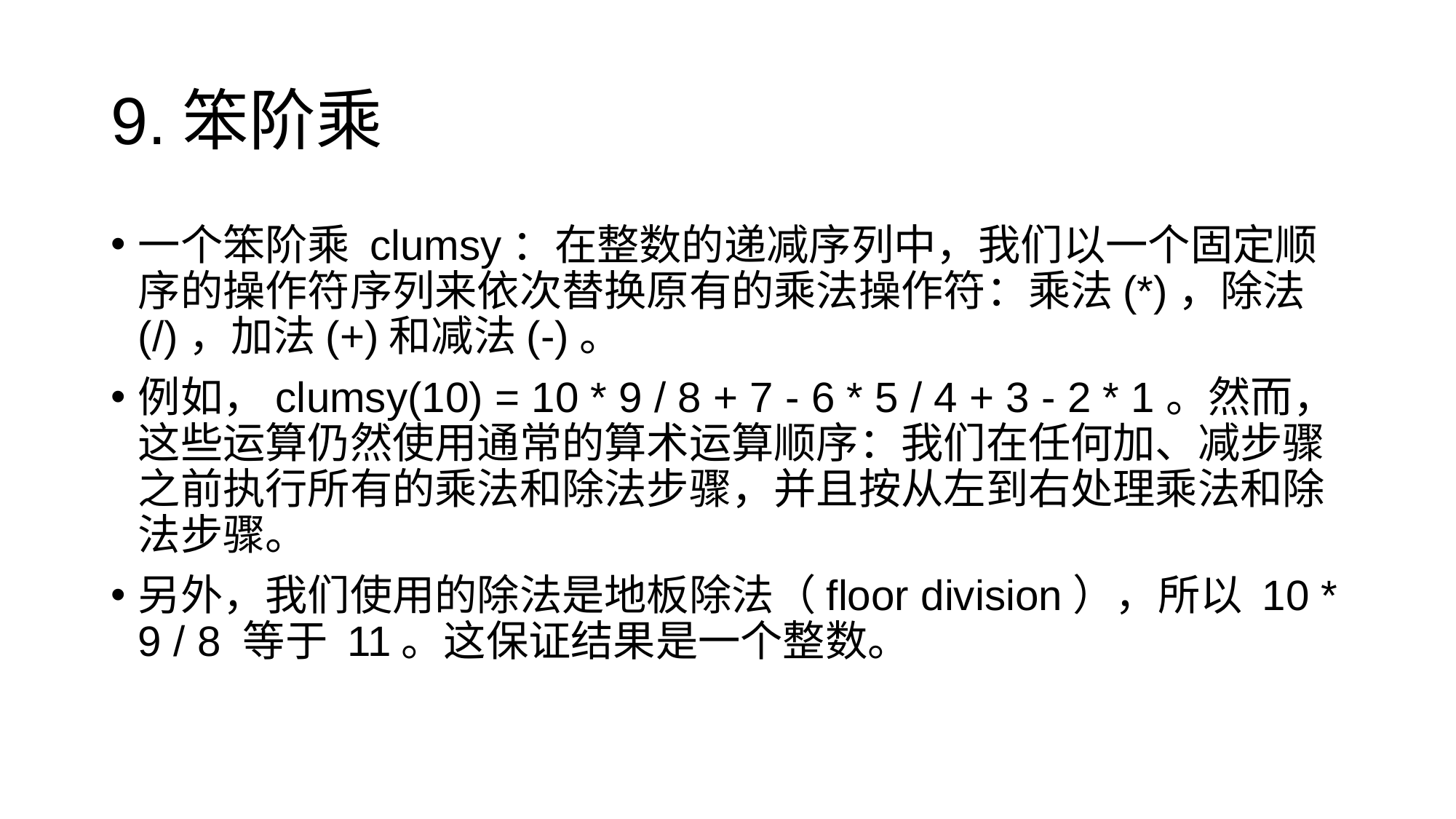

# 9.笨阶乘
一个笨阶乘 clumsy：在整数的递减序列中，我们以一个固定顺序的操作符序列来依次替换原有的乘法操作符：乘法(*)，除法(/)，加法(+)和减法(-)。
例如，clumsy(10) = 10 * 9 / 8 + 7 - 6 * 5 / 4 + 3 - 2 * 1。然而，这些运算仍然使用通常的算术运算顺序：我们在任何加、减步骤之前执行所有的乘法和除法步骤，并且按从左到右处理乘法和除法步骤。
另外，我们使用的除法是地板除法（floor division），所以 10 * 9 / 8 等于 11。这保证结果是一个整数。